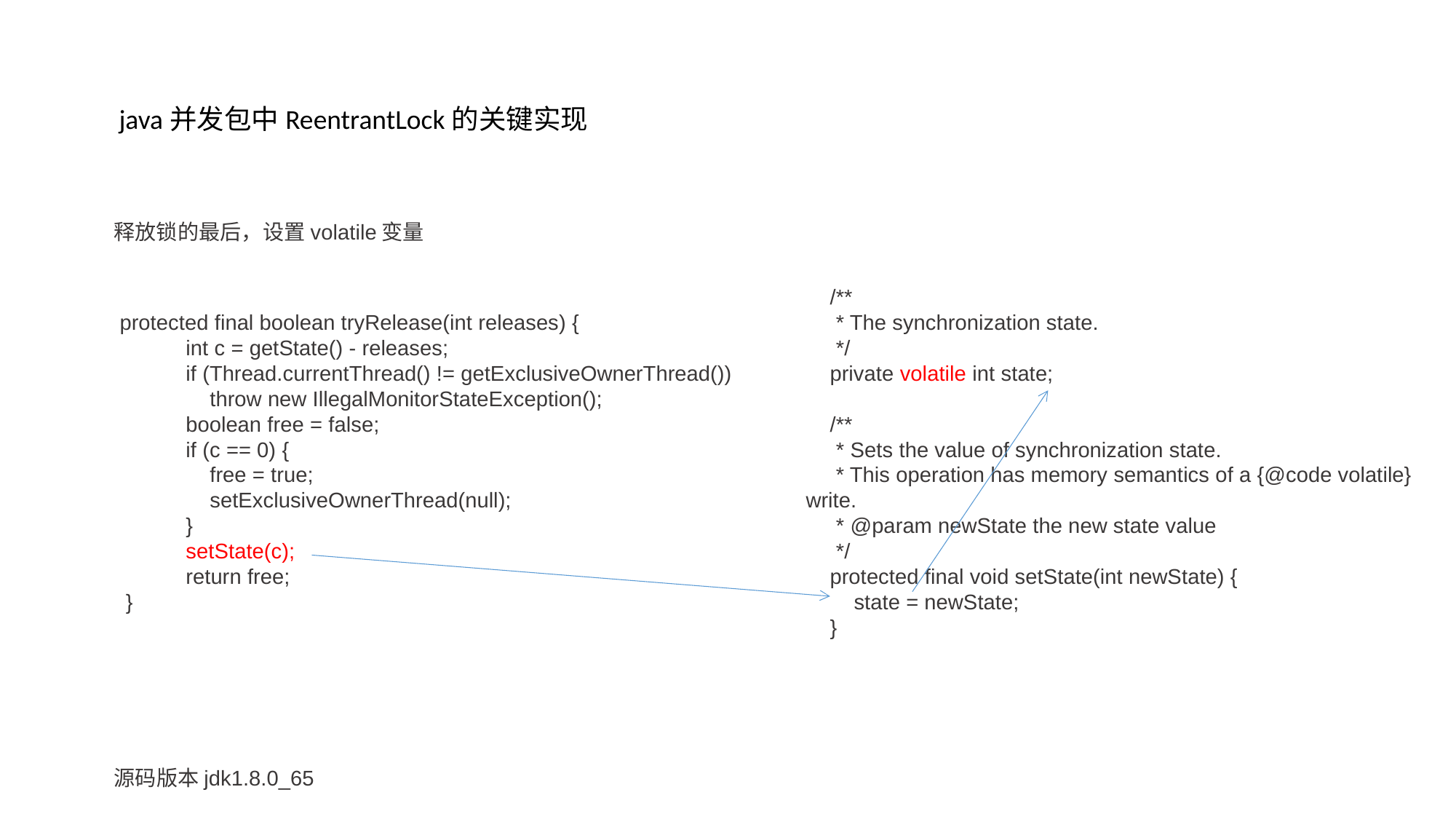

java并发包中ReentrantLock的关键实现
释放锁的最后，设置volatile变量
    /**
     * The synchronization state.
     */
    private volatile int state;

    /**
     * Sets the value of synchronization state.
     * This operation has memory semantics of a {@code volatile} write.
     * @param newState the new state value
     */
    protected final void setState(int newState) {
        state = newState;
    }
 protected final boolean tryRelease(int releases) {
            int c = getState() - releases;
            if (Thread.currentThread() != getExclusiveOwnerThread())
                throw new IllegalMonitorStateException();
            boolean free = false;
            if (c == 0) {
                free = true;
                setExclusiveOwnerThread(null);
            }
            setState(c);
            return free;
  }
源码版本jdk1.8.0_65